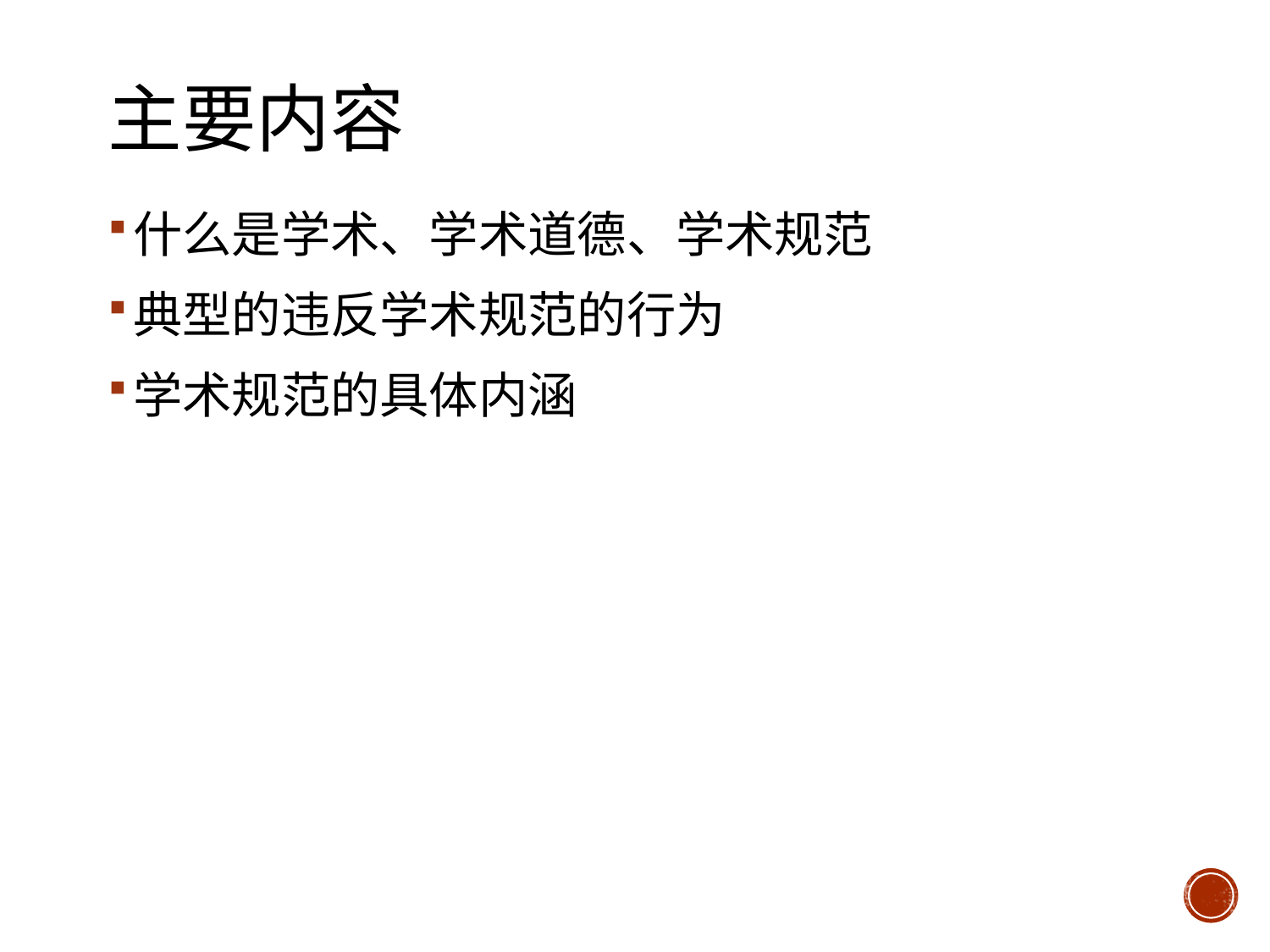

# 主要内容
什么是学术、学术道德、学术规范
典型的违反学术规范的行为
学术规范的具体内涵